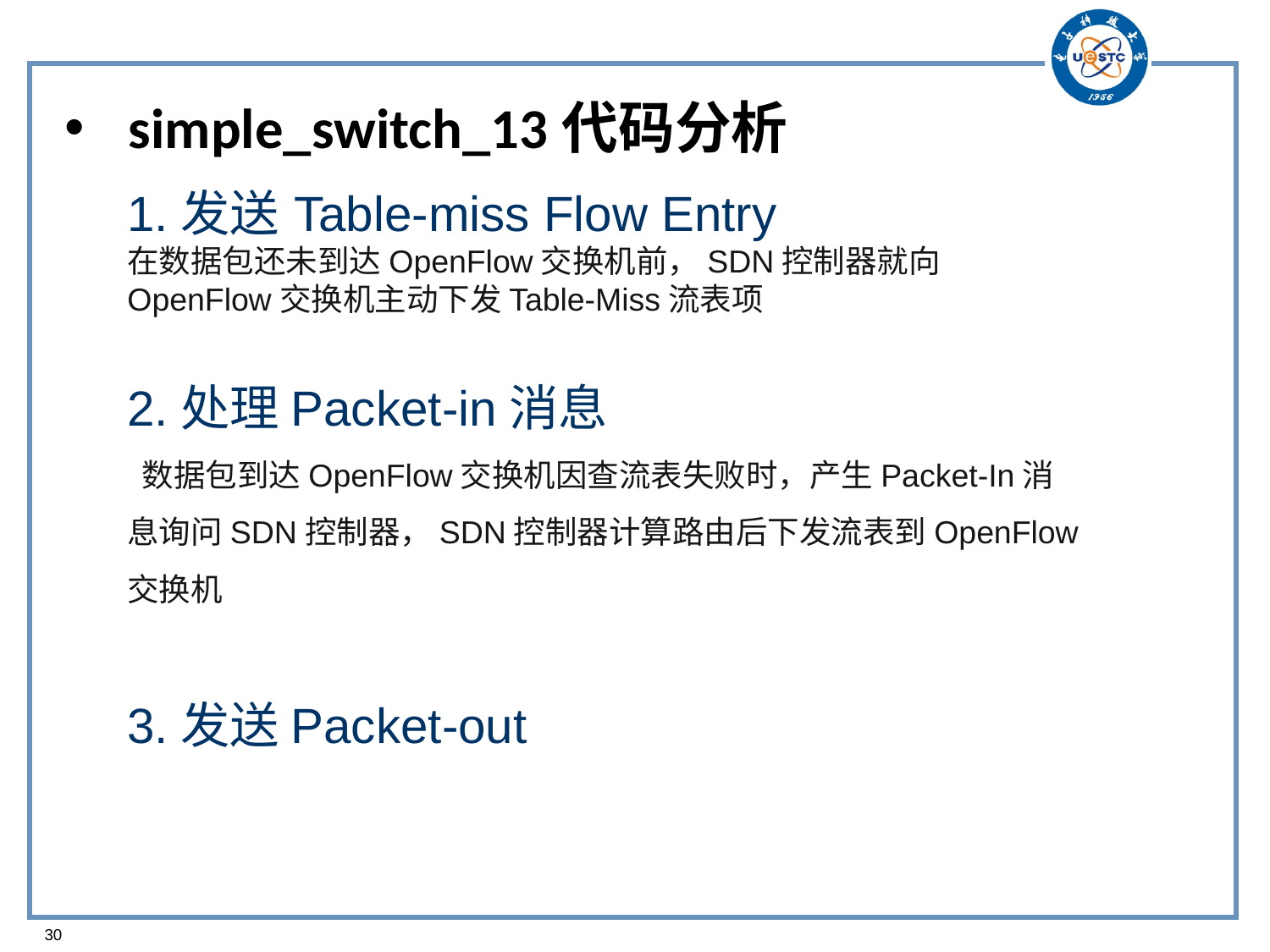

simple_switch_13代码分析
1.发送 Table-miss Flow Entry
在数据包还未到达OpenFlow交换机前，SDN控制器就向OpenFlow交换机主动下发Table-Miss流表项

2.处理Packet-in消息
 数据包到达OpenFlow交换机因查流表失败时，产生Packet-In消息询问SDN控制器，SDN控制器计算路由后下发流表到OpenFlow交换机

3.发送Packet-out

30